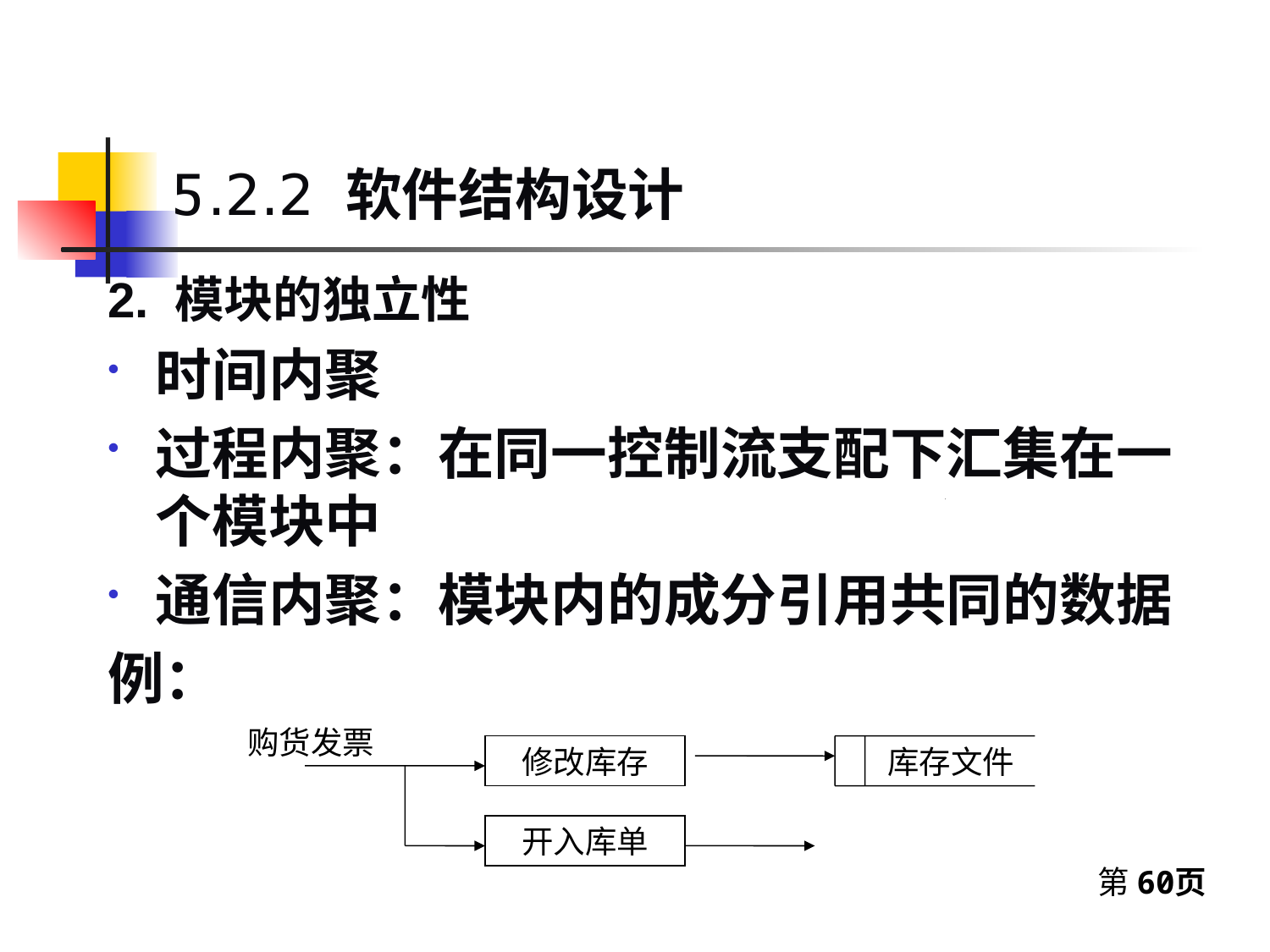

# 5.2.2 软件结构设计
2. 模块的独立性
时间内聚
过程内聚：在同一控制流支配下汇集在一个模块中
通信内聚：模块内的成分引用共同的数据
例：

购货发票
修改库存

库存文件

开入库单